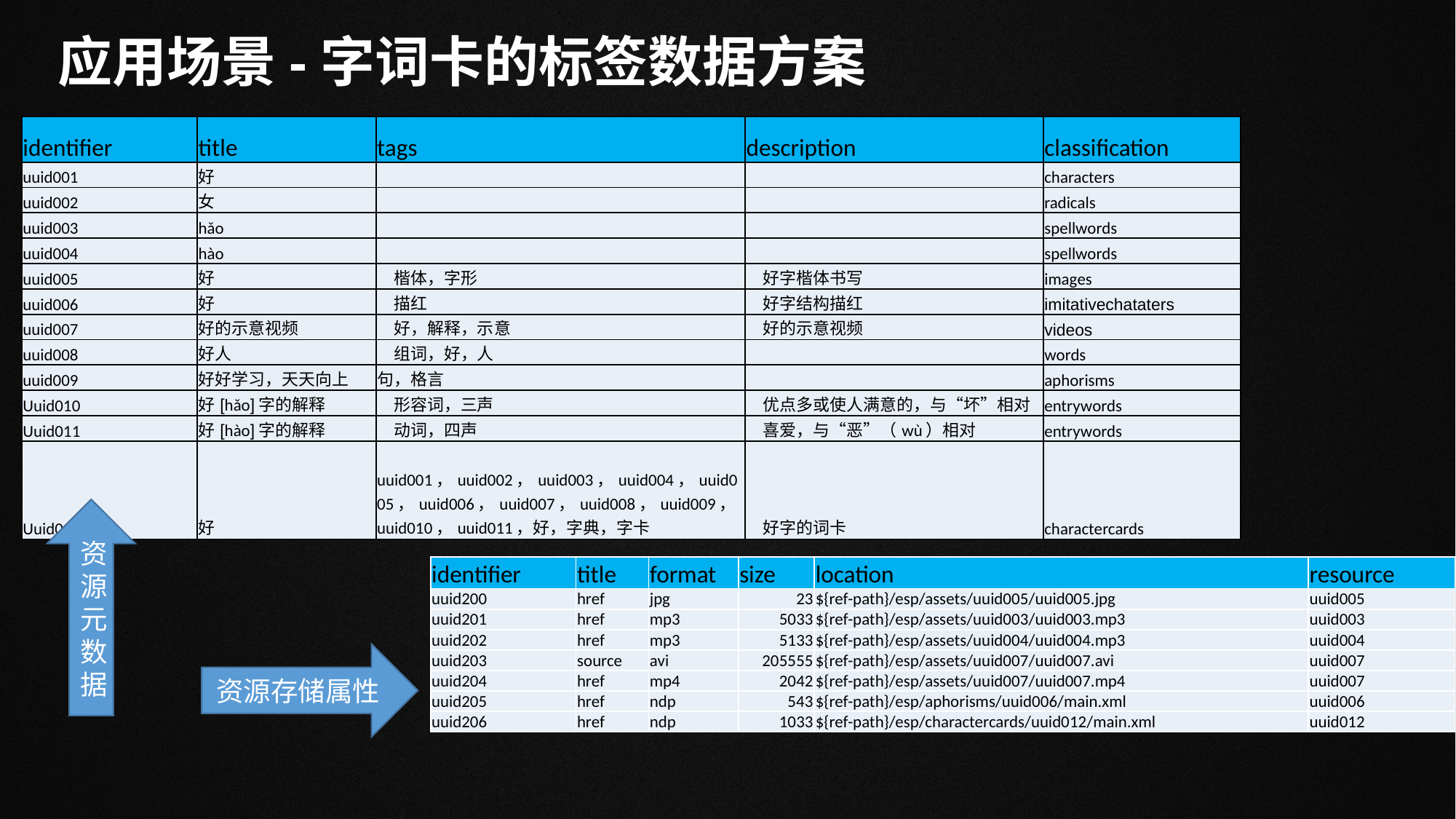

应用场景-字词卡的标签数据方案
| identifier | title | tags | description | classification |
| --- | --- | --- | --- | --- |
| uuid001 | 好 |  |  | characters |
| uuid002 | 女 |  |  | radicals |
| uuid003 | hǎo |  |  | spellwords |
| uuid004 | hào |  |  | spellwords |
| uuid005 | 好 | 楷体，字形 | 好字楷体书写 | images |
| uuid006 | 好 | 描红 | 好字结构描红 | imitativechataters |
| uuid007 | 好的示意视频 | 好，解释，示意 | 好的示意视频 | videos |
| uuid008 | 好人 | 组词，好，人 |  | words |
| uuid009 | 好好学习，天天向上 | 句，格言 |  | aphorisms |
| Uuid010 | 好[hǎo]字的解释 | 形容词，三声 | 优点多或使人满意的，与“坏”相对 | entrywords |
| Uuid011 | 好[hào]字的解释 | 动词，四声 | 喜爱，与“恶”（wù）相对 | entrywords |
| Uuid012 | 好 | uuid001，uuid002，uuid003，uuid004，uuid005，uuid006，uuid007，uuid008，uuid009，uuid010，uuid011，好，字典，字卡 | 好字的词卡 | charactercards |
资源元数据
| identifier | title | format | size | location | resource |
| --- | --- | --- | --- | --- | --- |
| uuid200 | href | jpg | 23 | ${ref-path}/esp/assets/uuid005/uuid005.jpg | uuid005 |
| uuid201 | href | mp3 | 5033 | ${ref-path}/esp/assets/uuid003/uuid003.mp3 | uuid003 |
| uuid202 | href | mp3 | 5133 | ${ref-path}/esp/assets/uuid004/uuid004.mp3 | uuid004 |
| uuid203 | source | avi | 205555 | ${ref-path}/esp/assets/uuid007/uuid007.avi | uuid007 |
| uuid204 | href | mp4 | 2042 | ${ref-path}/esp/assets/uuid007/uuid007.mp4 | uuid007 |
| uuid205 | href | ndp | 543 | ${ref-path}/esp/aphorisms/uuid006/main.xml | uuid006 |
| uuid206 | href | ndp | 1033 | ${ref-path}/esp/charactercards/uuid012/main.xml | uuid012 |
资源存储属性